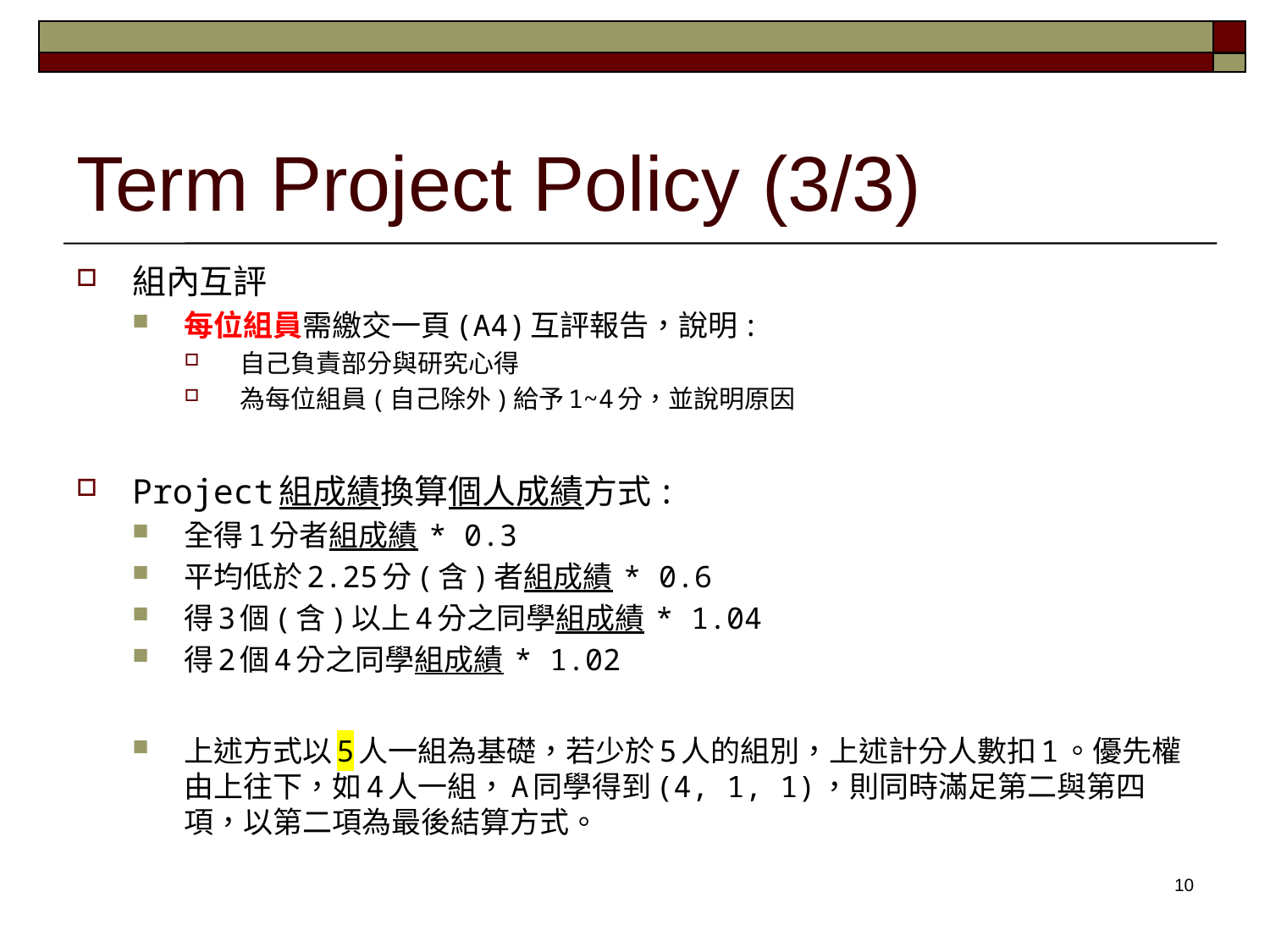

# Term Project Policy (3/3)
組內互評
每位組員需繳交一頁(A4)互評報告，說明:
自己負責部分與研究心得
為每位組員(自己除外)給予1~4分，並說明原因

Project組成績換算個人成績方式:
全得1分者組成績 * 0.3
平均低於2.25分(含)者組成績 * 0.6
得3個(含)以上4分之同學組成績 * 1.04
得2個4分之同學組成績 * 1.02

上述方式以5人一組為基礎，若少於5人的組別，上述計分人數扣1。優先權由上往下，如4人一組，A同學得到(4, 1, 1)，則同時滿足第二與第四項，以第二項為最後結算方式。

10